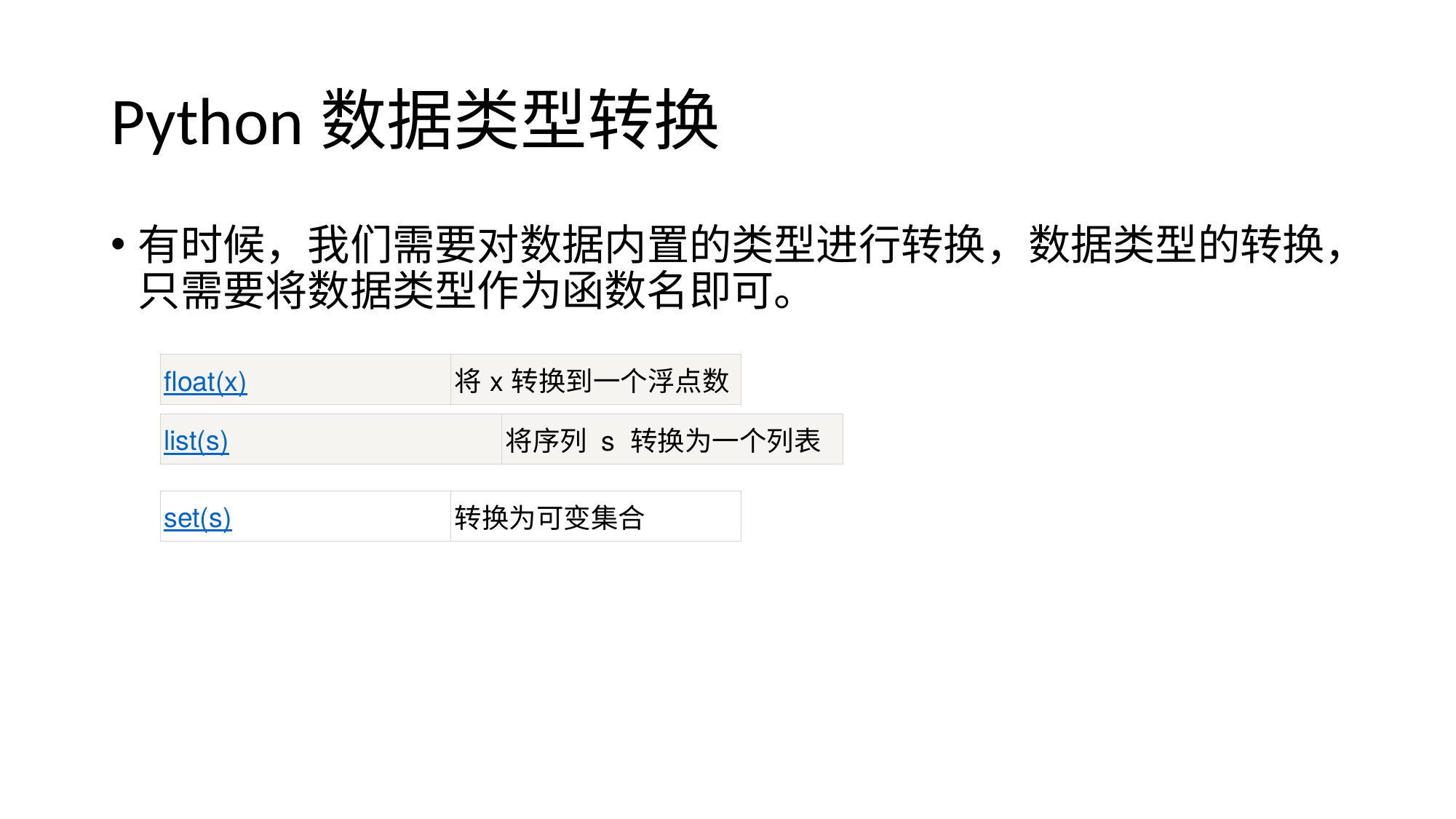

# Python数据类型转换
有时候，我们需要对数据内置的类型进行转换，数据类型的转换，只需要将数据类型作为函数名即可。
| float(x) | 将x转换到一个浮点数 |
| --- | --- |
| list(s) | 将序列 s 转换为一个列表 |
| --- | --- |
| set(s) | 转换为可变集合 |
| --- | --- |